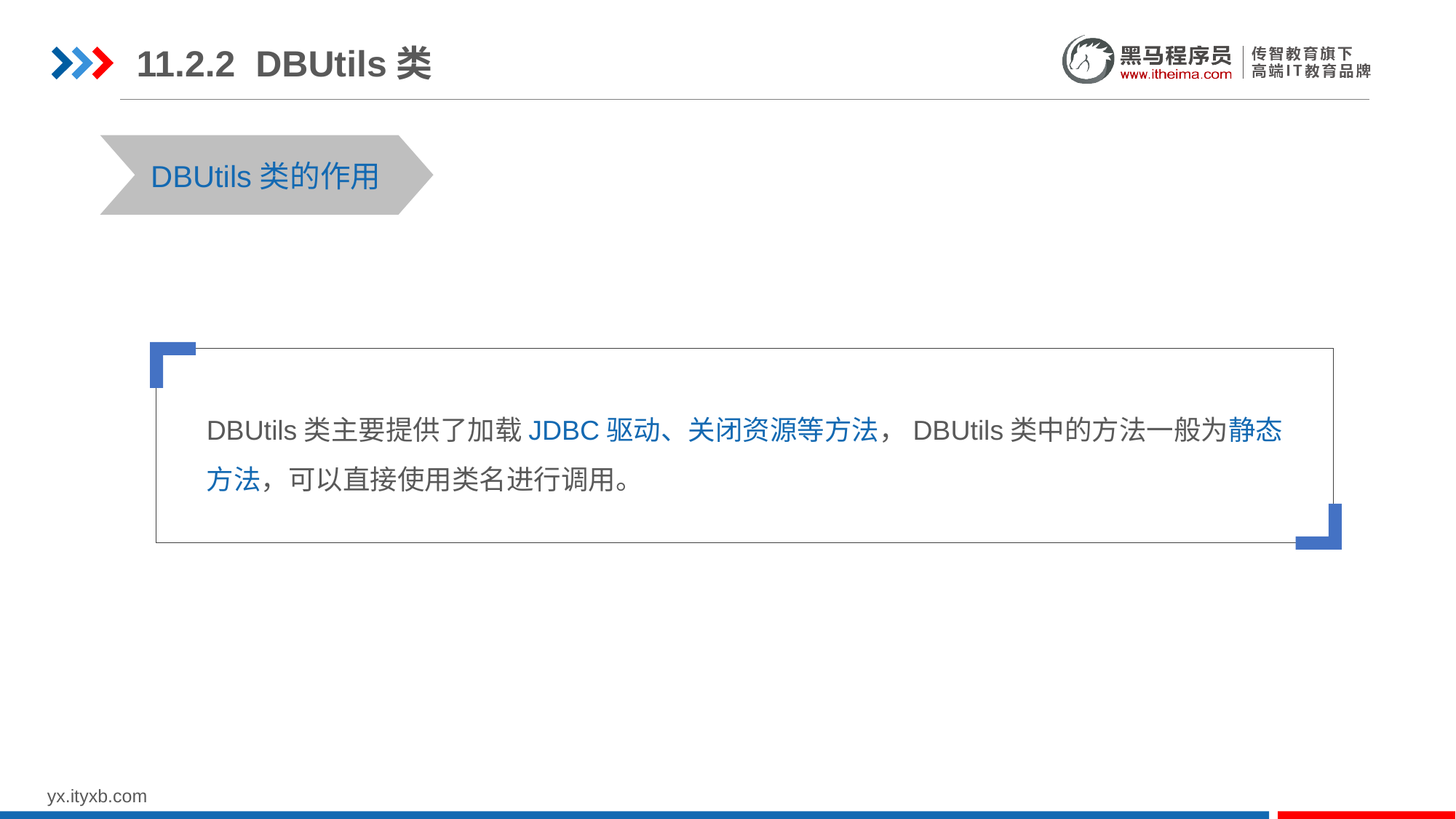

11.2.2  DBUtils类

STEP  01
STEP  03
DBUtils类的作用

DBUtils类主要提供了加载JDBC驱动、关闭资源等方法，DBUtils类中的方法一般为静态方法，可以直接使用类名进行调用。